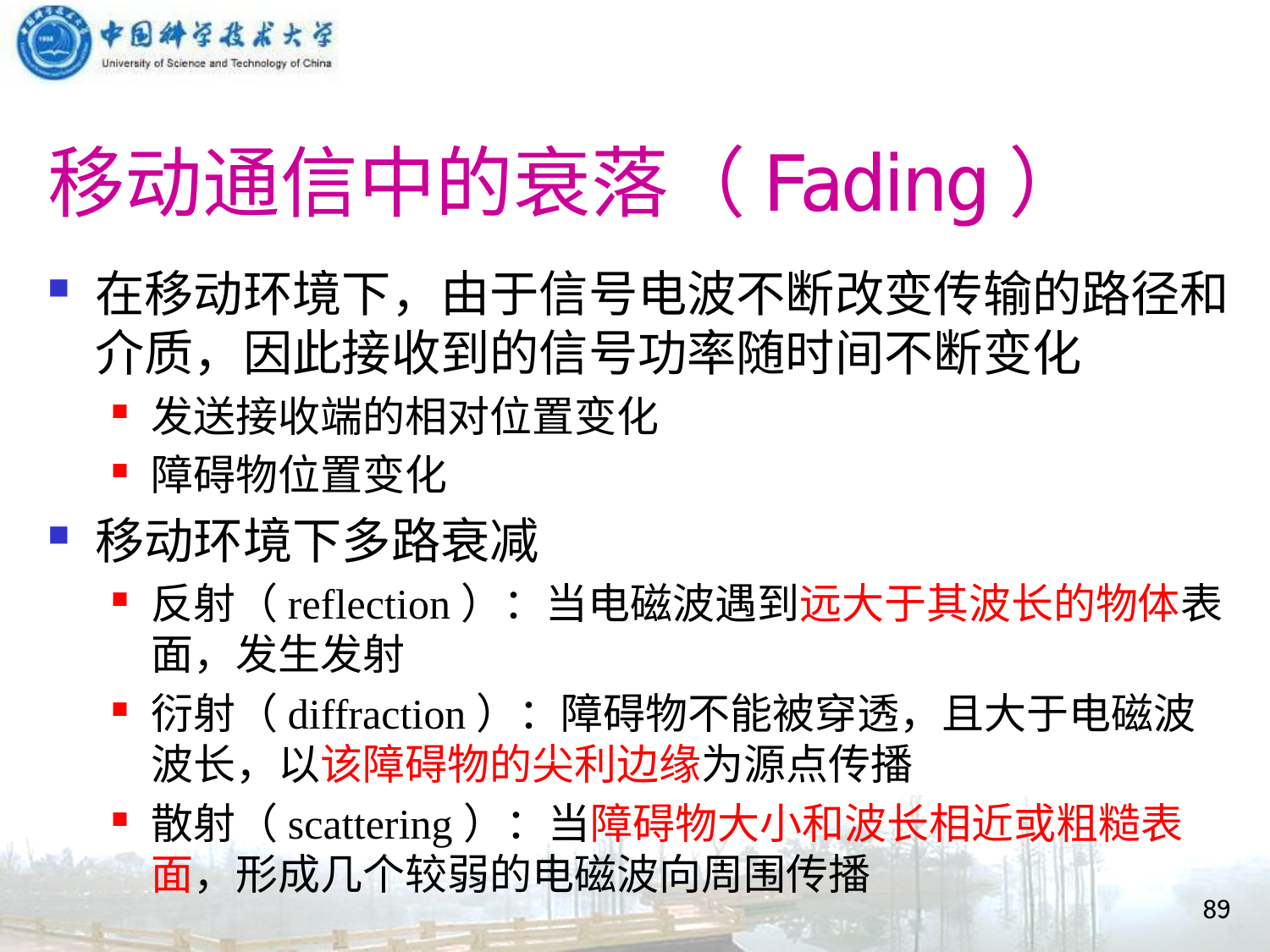

# 移动通信中的衰落（Fading）
在移动环境下，由于信号电波不断改变传输的路径和介质，因此接收到的信号功率随时间不断变化
发送接收端的相对位置变化
障碍物位置变化
移动环境下多路衰减
反射（reflection）：当电磁波遇到远大于其波长的物体表面，发生发射
衍射（diffraction）：障碍物不能被穿透，且大于电磁波波长，以该障碍物的尖利边缘为源点传播
散射（scattering）：当障碍物大小和波长相近或粗糙表面，形成几个较弱的电磁波向周围传播

89